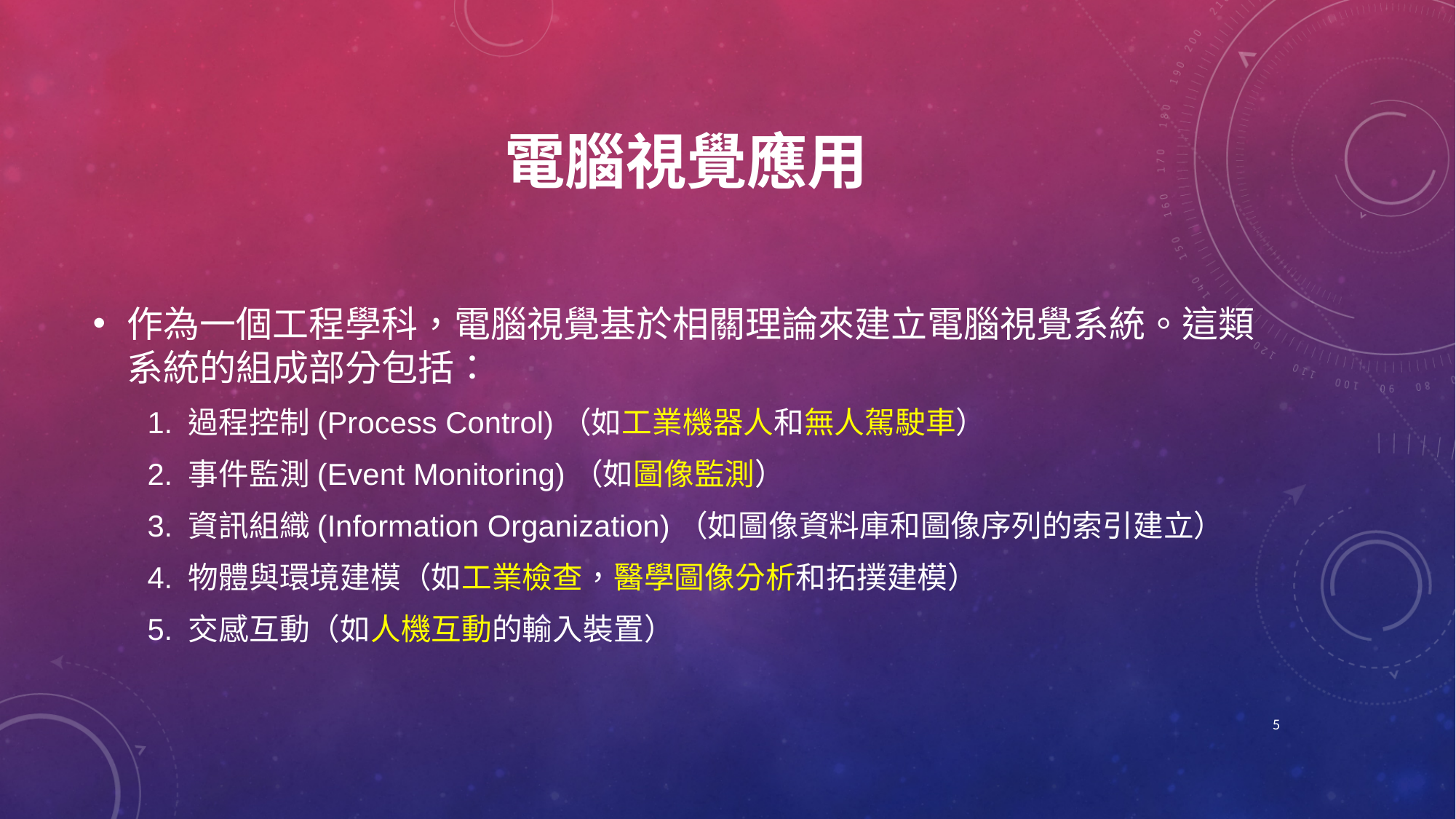

# 電腦視覺應用
作為一個工程學科，電腦視覺基於相關理論來建立電腦視覺系統。這類系統的組成部分包括：
過程控制(Process Control)（如工業機器人和無人駕駛車）
事件監測(Event Monitoring)（如圖像監測）
資訊組織(Information Organization)（如圖像資料庫和圖像序列的索引建立）
物體與環境建模（如工業檢查，醫學圖像分析和拓撲建模）
交感互動（如人機互動的輸入裝置）
5